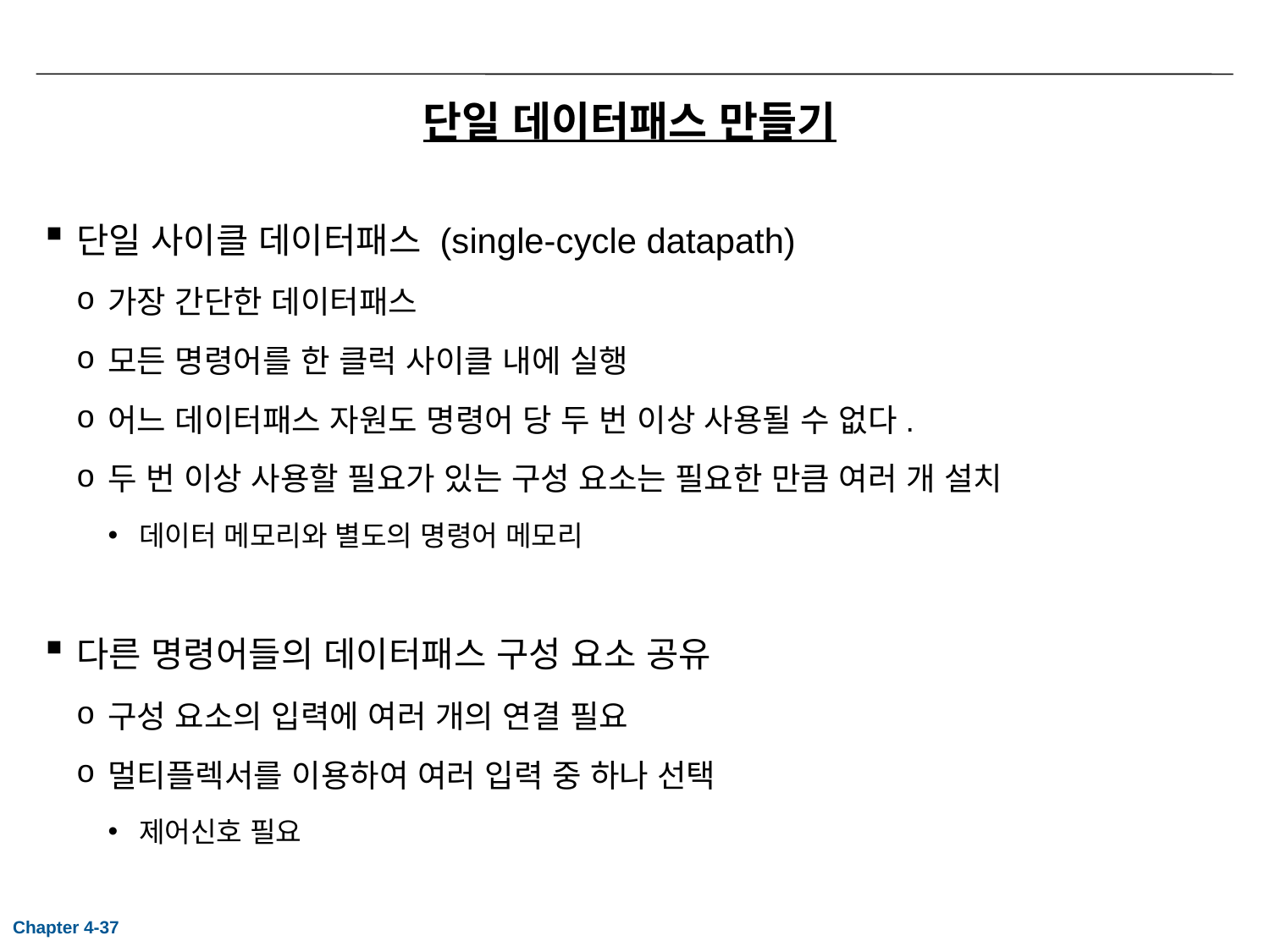

# 단일 데이터패스 만들기
단일 사이클 데이터패스 (single-cycle datapath)
가장 간단한 데이터패스
모든 명령어를 한 클럭 사이클 내에 실행
어느 데이터패스 자원도 명령어 당 두 번 이상 사용될 수 없다.
두 번 이상 사용할 필요가 있는 구성 요소는 필요한 만큼 여러 개 설치
데이터 메모리와 별도의 명령어 메모리

다른 명령어들의 데이터패스 구성 요소 공유
구성 요소의 입력에 여러 개의 연결 필요
멀티플렉서를 이용하여 여러 입력 중 하나 선택
제어신호 필요
Chapter 4-37